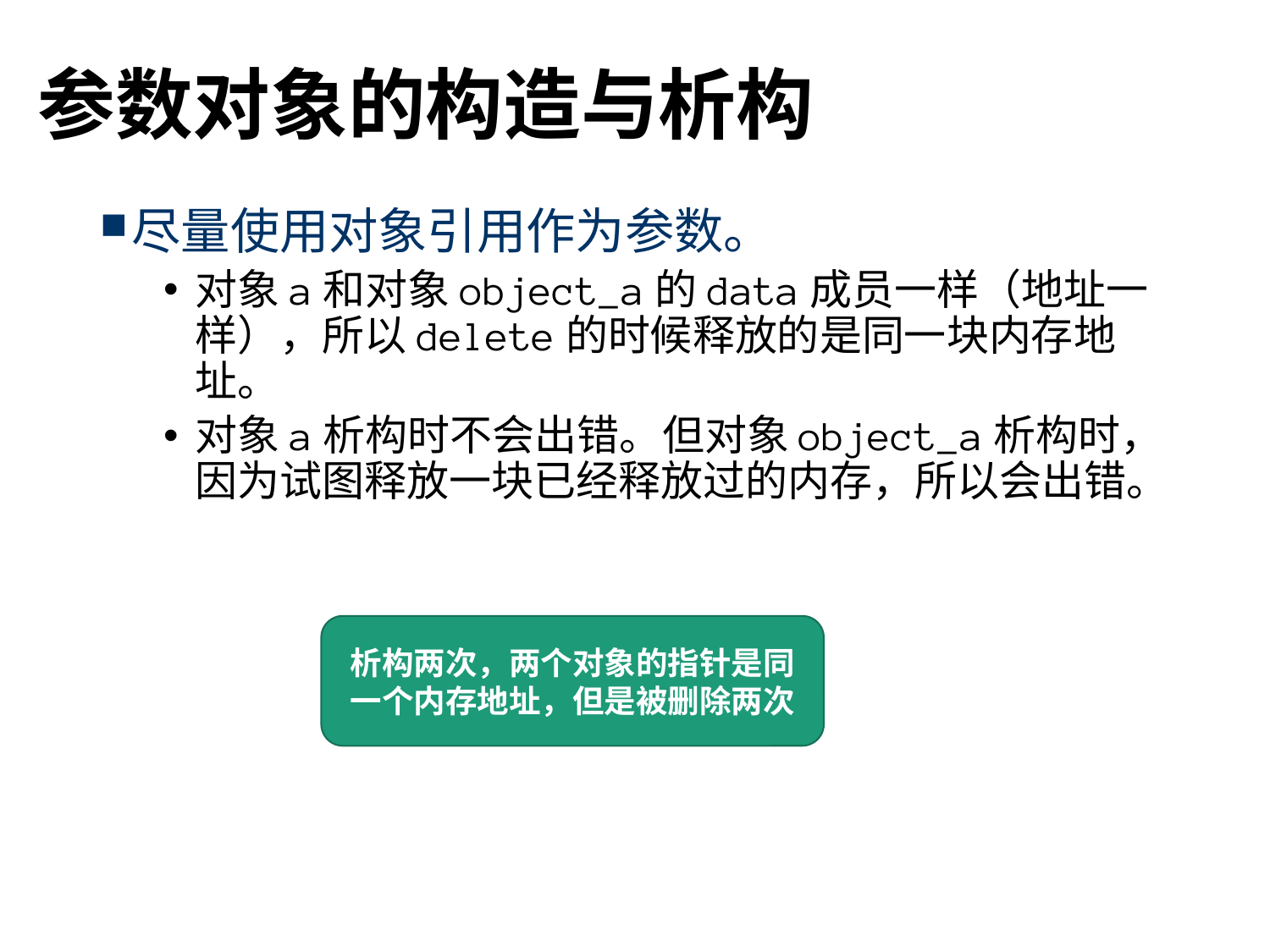

# 参数对象的构造与析构
尽量使用对象引用作为参数。
对象a和对象object_a的data成员一样（地址一样），所以delete的时候释放的是同一块内存地址。
对象a析构时不会出错。但对象object_a析构时，因为试图释放一块已经释放过的内存，所以会出错。
析构两次，两个对象的指针是同一个内存地址，但是被删除两次